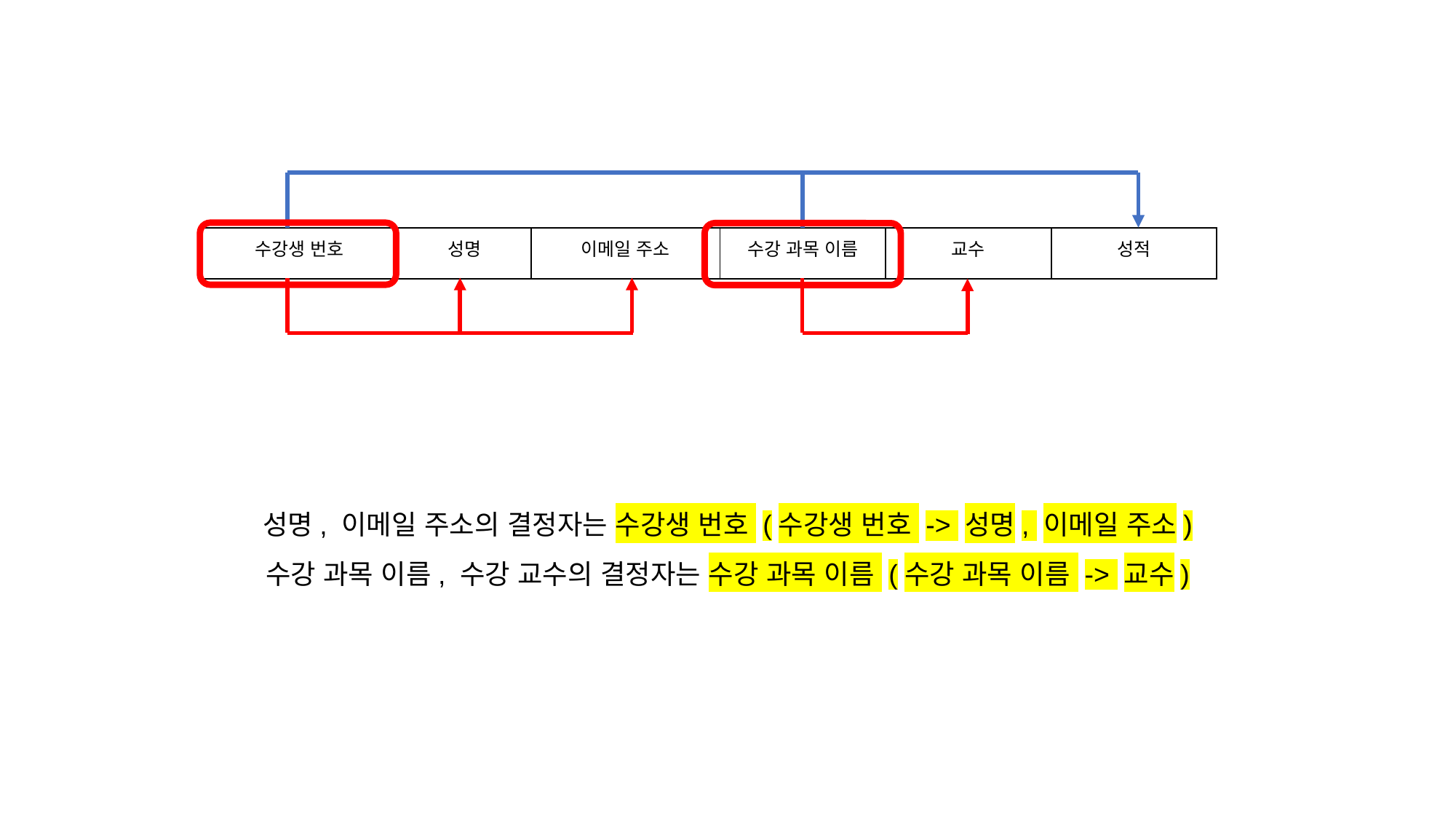

| 수강생 번호 | 성명 | 이메일 주소 | 수강 과목 이름 | 교수 | 성적 |
| --- | --- | --- | --- | --- | --- |
성명, 이메일 주소의 결정자는 수강생 번호 (수강생 번호 -> 성명, 이메일 주소)
수강 과목 이름, 수강 교수의 결정자는 수강 과목 이름 (수강 과목 이름 -> 교수)